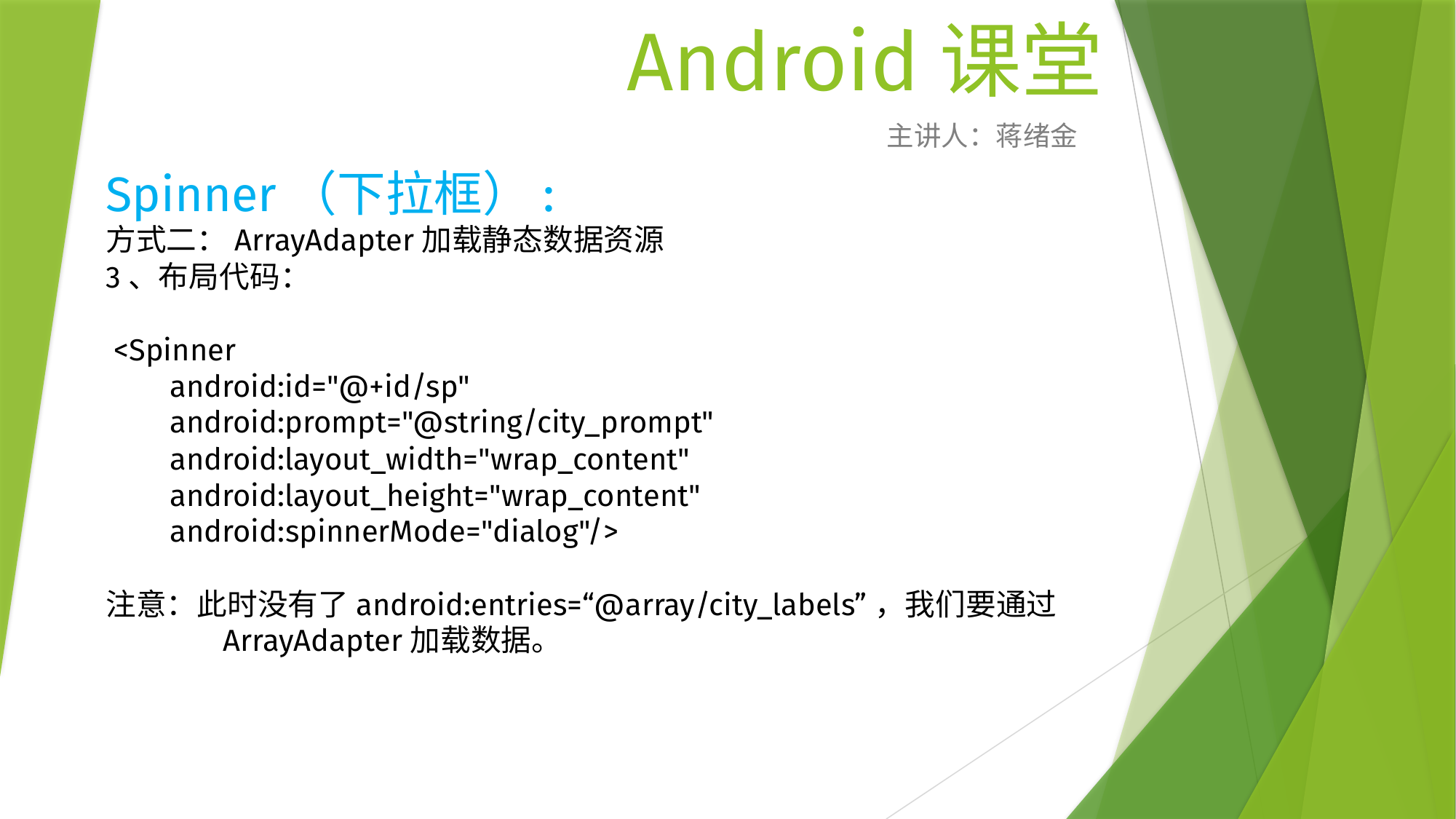

# Android课堂
主讲人：蒋绪金
Spinner（下拉框）:
方式二：ArrayAdapter加载静态数据资源
3、布局代码：

 <Spinner
        android:id="@+id/sp"
        android:prompt="@string/city_prompt"
        android:layout_width="wrap_content"
        android:layout_height="wrap_content"
        android:spinnerMode="dialog"/>

注意：此时没有了android:entries=“@array/city_labels”，我们要通过
	 ArrayAdapter加载数据。